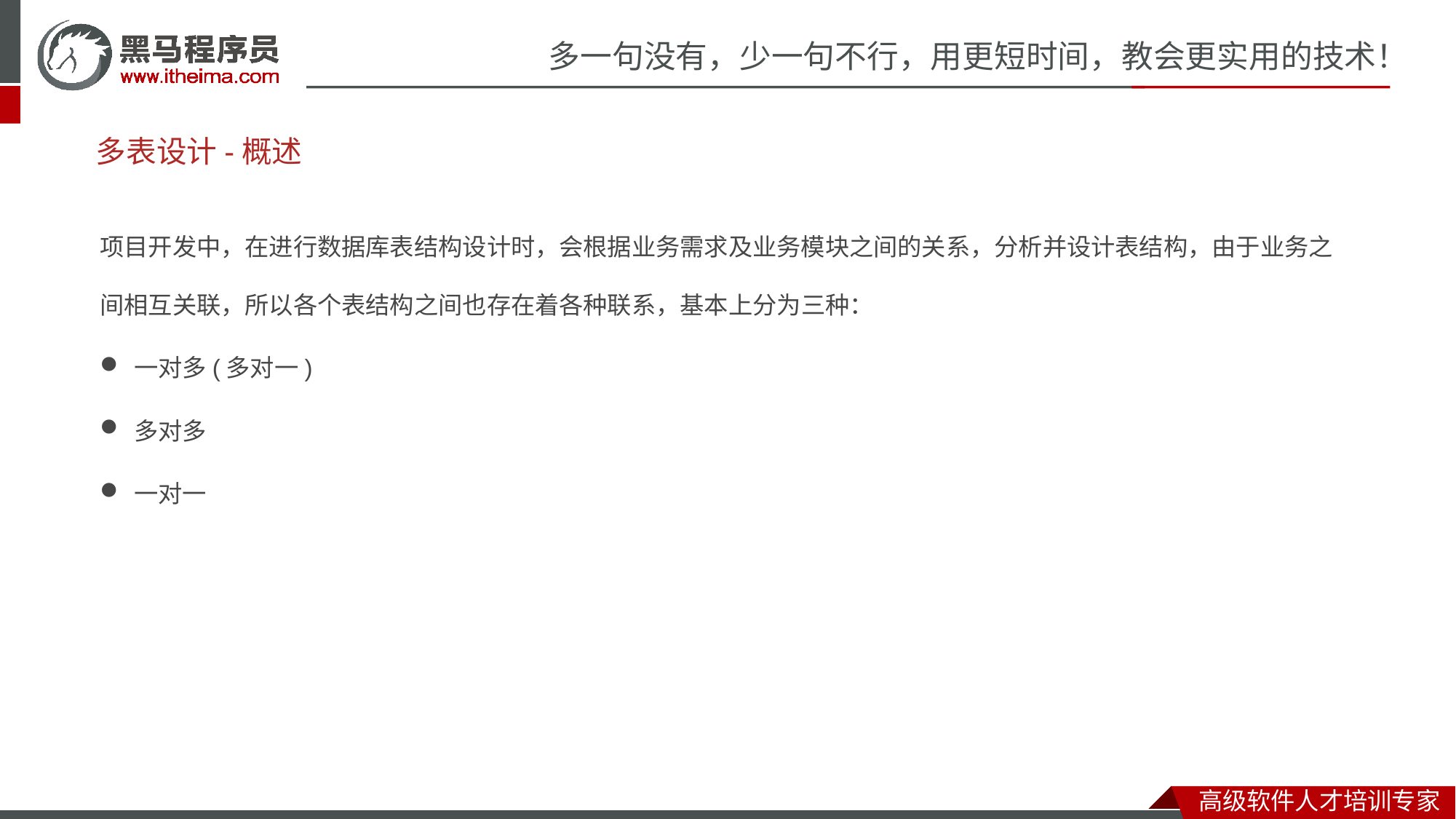

# 多表设计-概述
项目开发中，在进行数据库表结构设计时，会根据业务需求及业务模块之间的关系，分析并设计表结构，由于业务之间相互关联，所以各个表结构之间也存在着各种联系，基本上分为三种：
一对多(多对一)
多对多
一对一